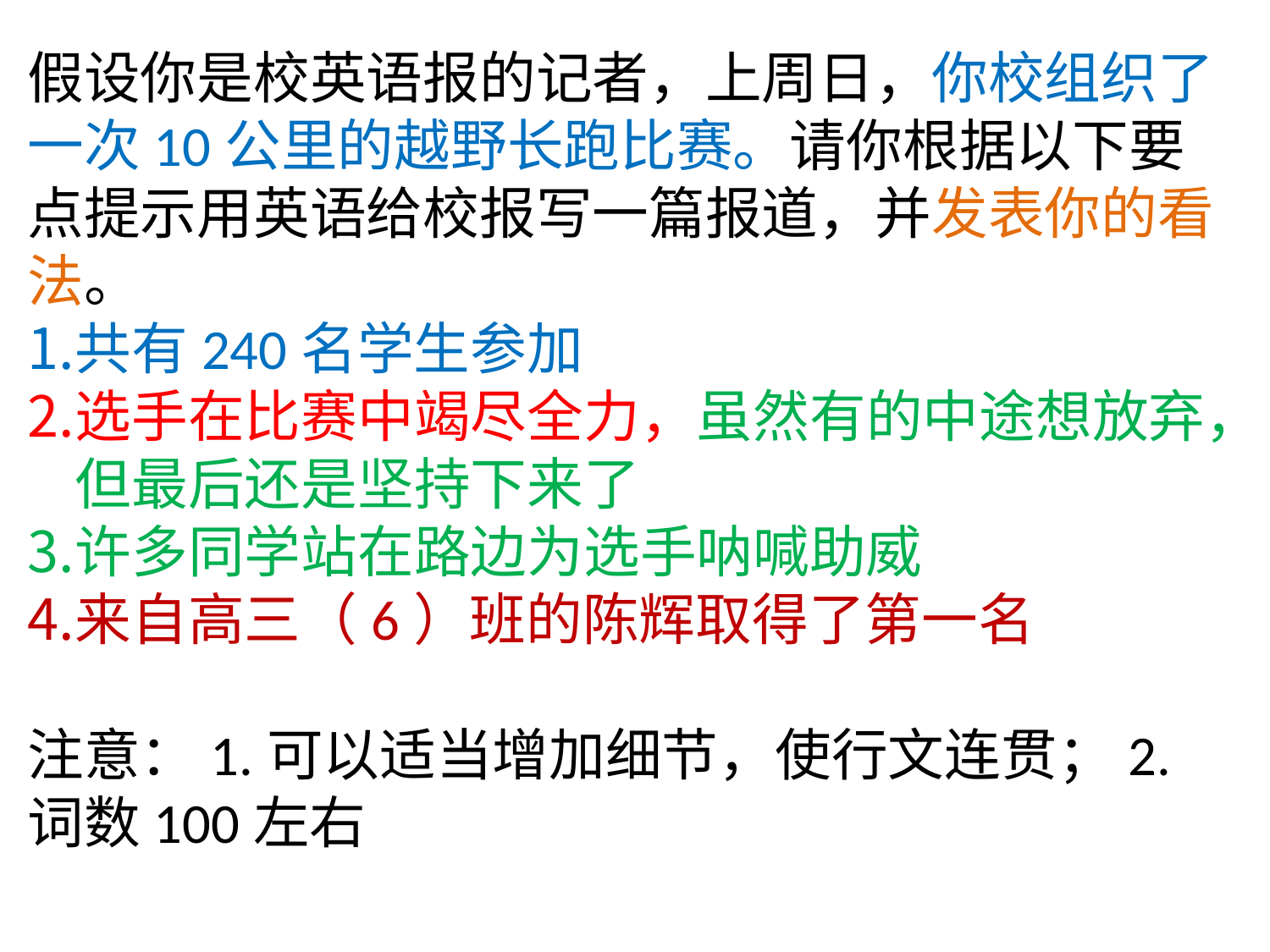

假设你是校英语报的记者，上周日，你校组织了一次10公里的越野长跑比赛。请你根据以下要点提示用英语给校报写一篇报道，并发表你的看法。
共有240名学生参加
选手在比赛中竭尽全力，虽然有的中途想放弃，但最后还是坚持下来了
许多同学站在路边为选手呐喊助威
来自高三（6）班的陈辉取得了第一名

注意：1.可以适当增加细节，使行文连贯；2.词数100左右